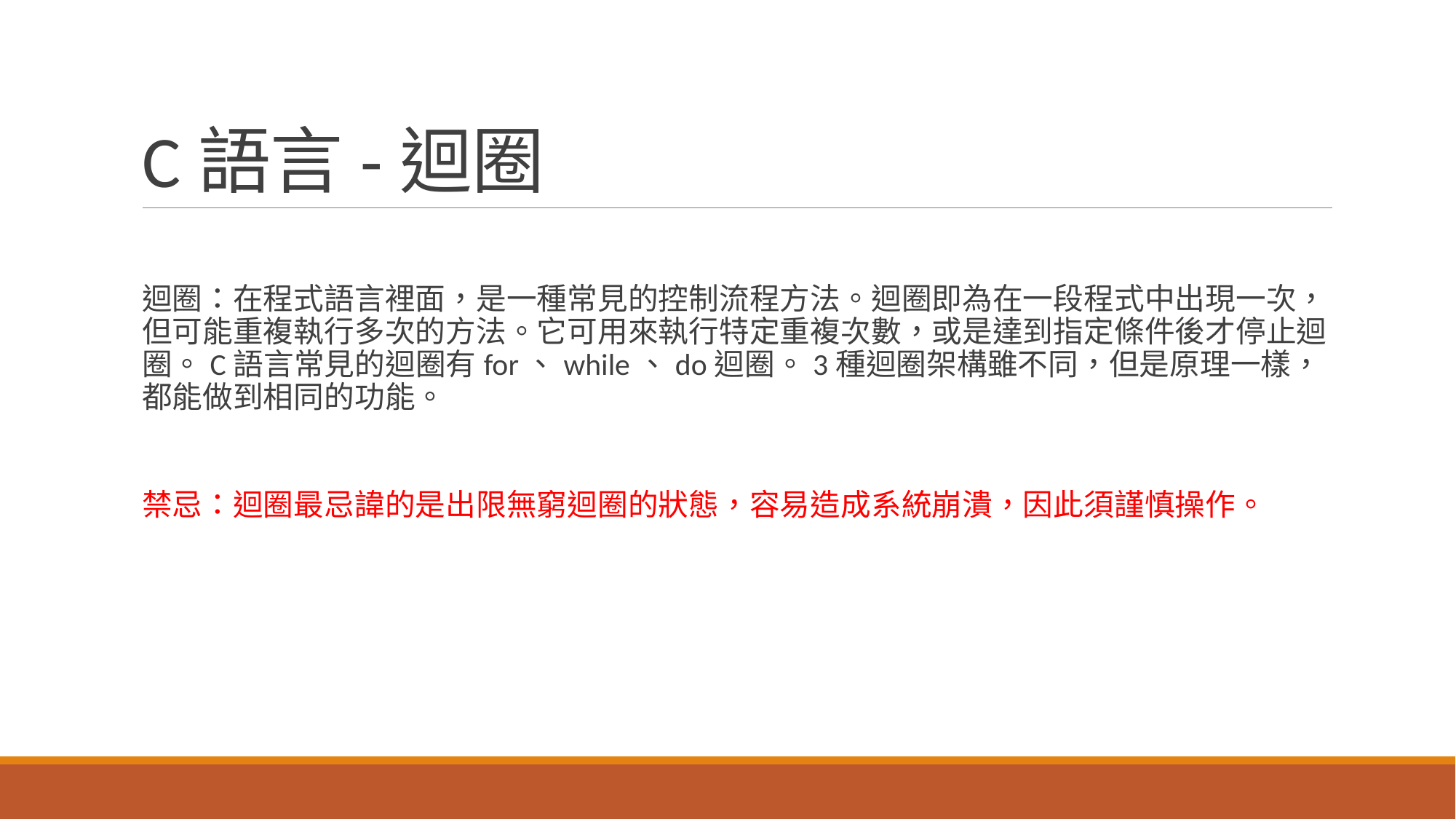

# C語言-迴圈

迴圈：在程式語言裡面，是一種常見的控制流程方法。迴圈即為在一段程式中出現一次，但可能重複執行多次的方法。它可用來執行特定重複次數，或是達到指定條件後才停止迴圈。C語言常見的迴圈有for、while、do迴圈。3種迴圈架構雖不同，但是原理一樣，都能做到相同的功能。

禁忌：迴圈最忌諱的是出限無窮迴圈的狀態，容易造成系統崩潰，因此須謹慎操作。